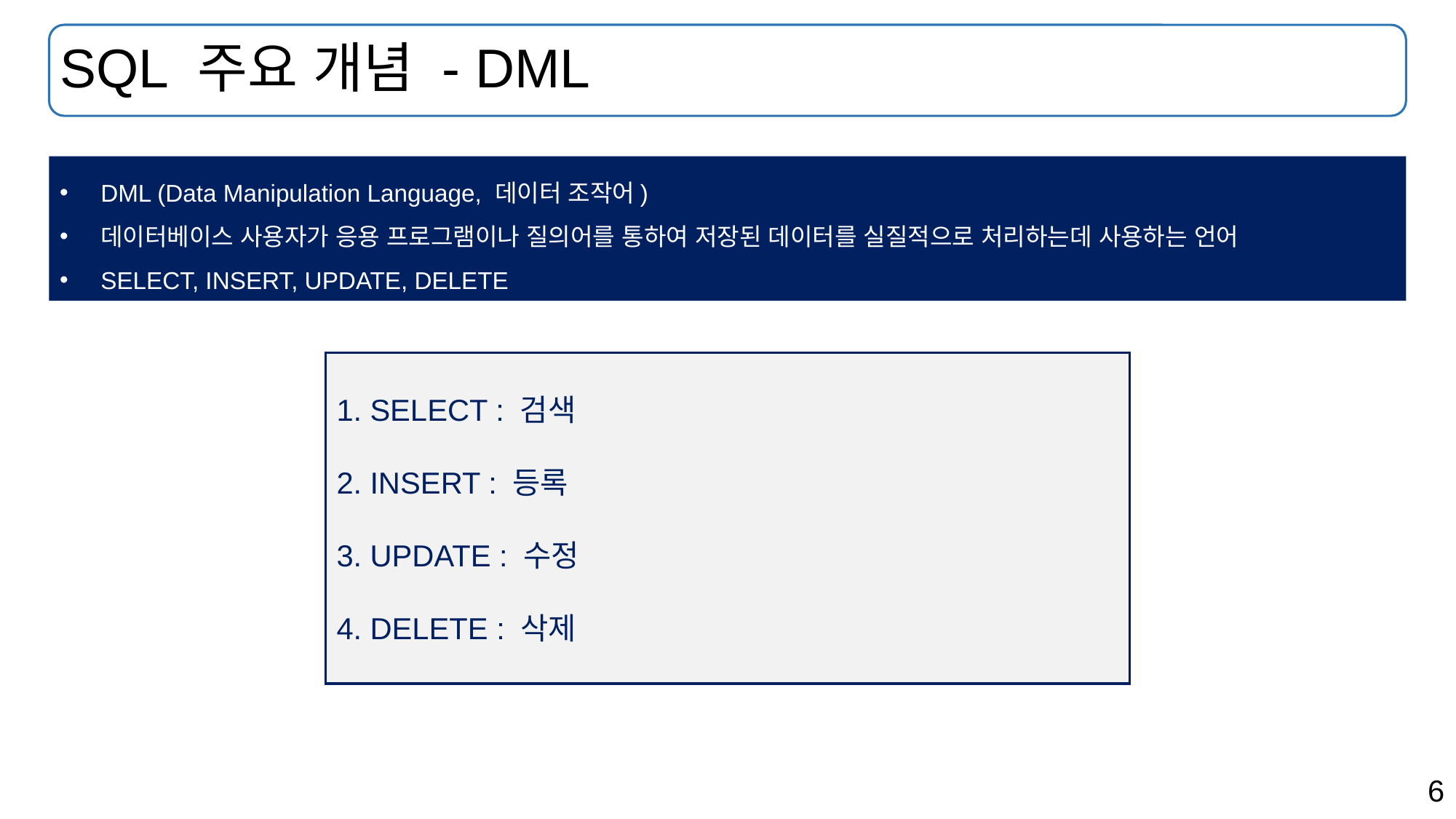

# SQL 주요 개념 - DML
DML (Data Manipulation Language, 데이터 조작어)
데이터베이스 사용자가 응용 프로그램이나 질의어를 통하여 저장된 데이터를 실질적으로 처리하는데 사용하는 언어
SELECT, INSERT, UPDATE, DELETE
 SELECT : 검색

 INSERT : 등록

 UPDATE : 수정

 DELETE : 삭제